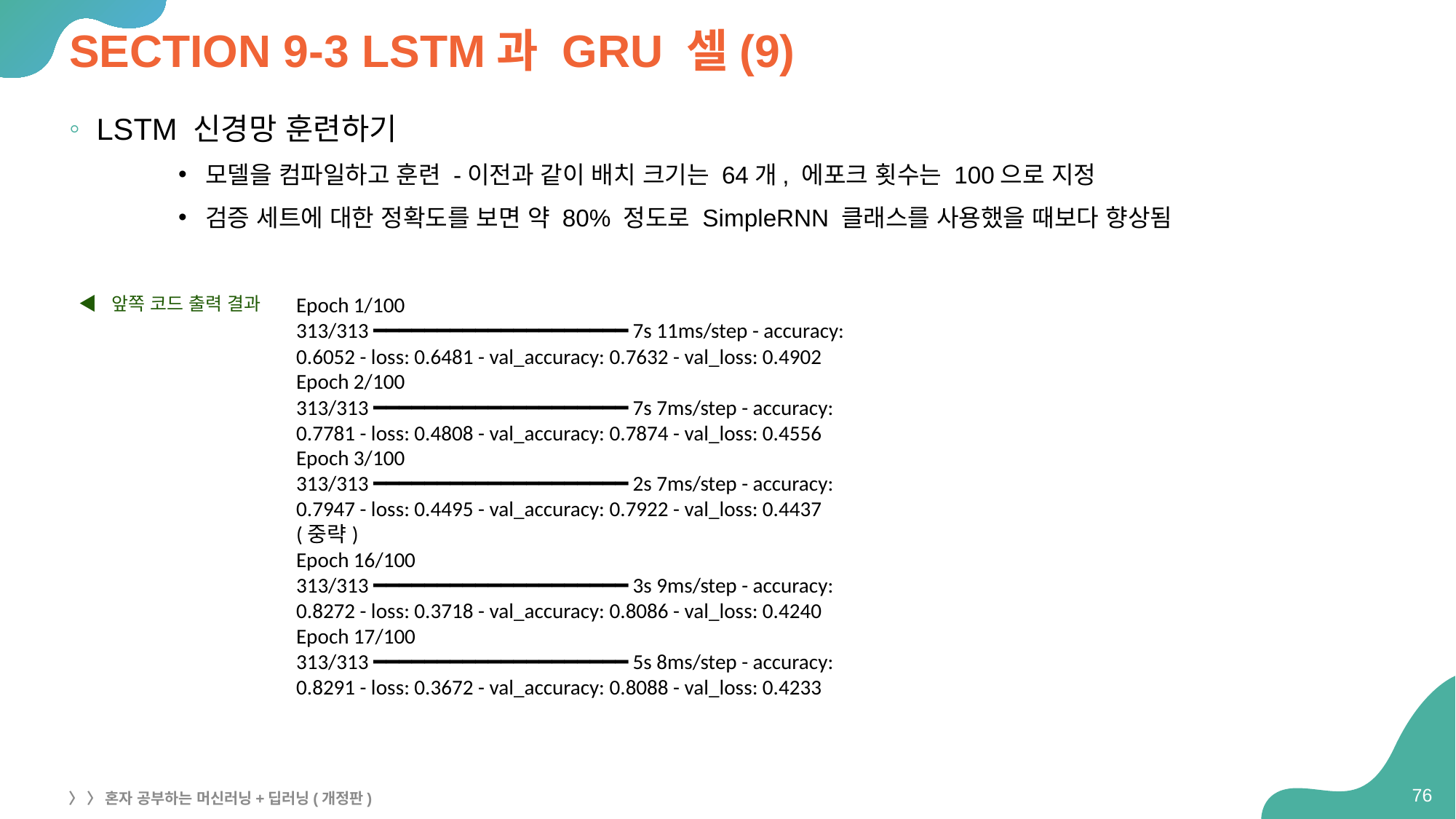

# SECTION 9-3 LSTM과 GRU 셀(9)
LSTM 신경망 훈련하기
모델을 컴파일하고 훈련 -이전과 같이 배치 크기는 64개, 에포크 횟수는 100으로 지정
검증 세트에 대한 정확도를 보면 약 80% 정도로 SimpleRNN 클래스를 사용했을 때보다 향상됨
◀  앞쪽 코드 출력 결과
Epoch 1/100
313/313 ━━━━━━━━━━━━━━━━━━━━ 7s 11ms/step - accuracy:
0.6052 - loss: 0.6481 - val_accuracy: 0.7632 - val_loss: 0.4902
Epoch 2/100
313/313 ━━━━━━━━━━━━━━━━━━━━ 7s 7ms/step - accuracy:
0.7781 - loss: 0.4808 - val_accuracy: 0.7874 - val_loss: 0.4556
Epoch 3/100
313/313 ━━━━━━━━━━━━━━━━━━━━ 2s 7ms/step - accuracy:
0.7947 - loss: 0.4495 - val_accuracy: 0.7922 - val_loss: 0.4437
(중략)
Epoch 16/100
313/313 ━━━━━━━━━━━━━━━━━━━━ 3s 9ms/step - accuracy:
0.8272 - loss: 0.3718 - val_accuracy: 0.8086 - val_loss: 0.4240
Epoch 17/100
313/313 ━━━━━━━━━━━━━━━━━━━━ 5s 8ms/step - accuracy:
0.8291 - loss: 0.3672 - val_accuracy: 0.8088 - val_loss: 0.4233
76
〉 〉 혼자 공부하는 머신러닝+딥러닝(개정판)